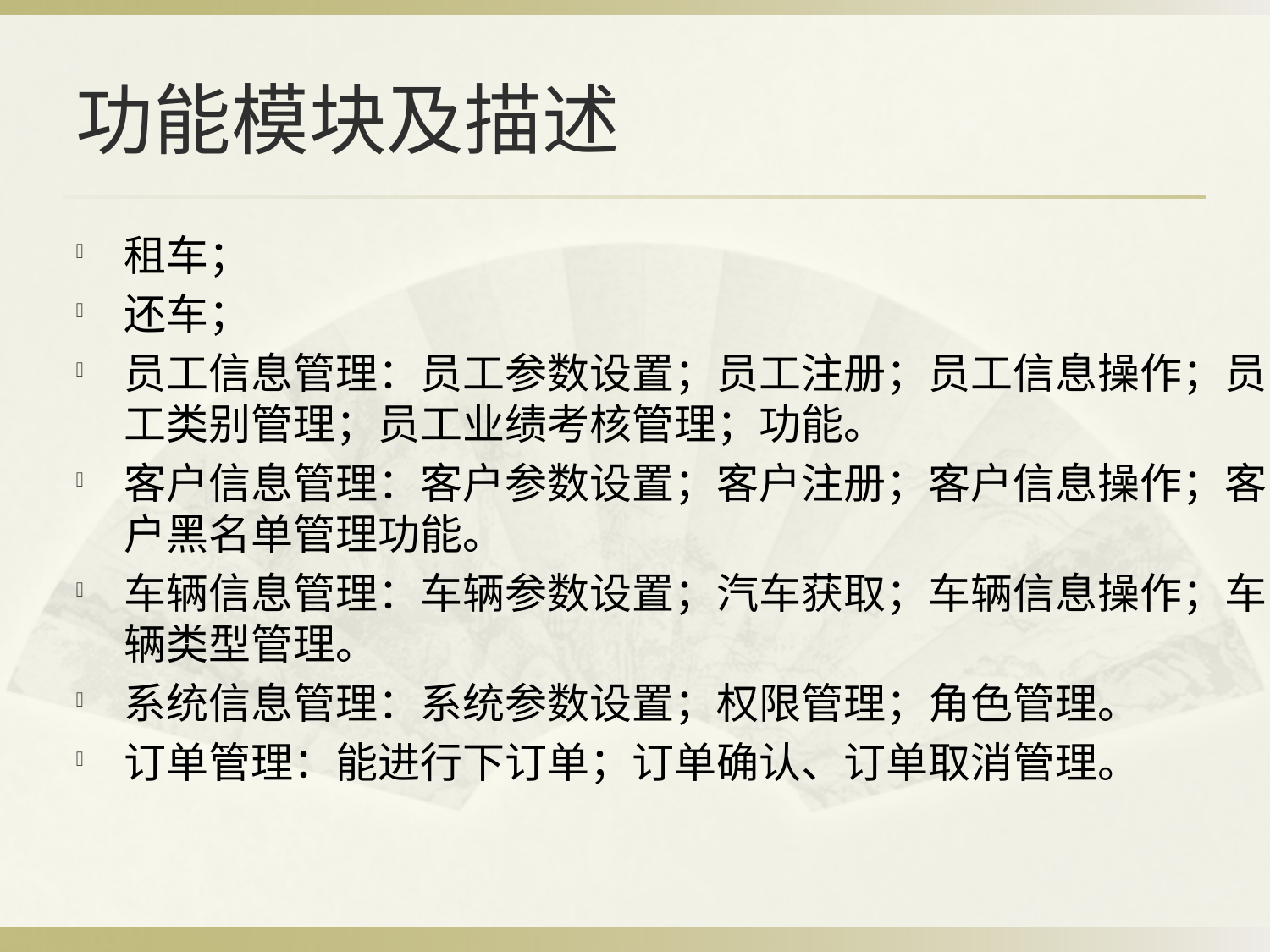

# 功能模块及描述
租车；
还车；
员工信息管理：员工参数设置；员工注册；员工信息操作；员工类别管理；员工业绩考核管理；功能。
客户信息管理：客户参数设置；客户注册；客户信息操作；客户黑名单管理功能。
车辆信息管理：车辆参数设置；汽车获取；车辆信息操作；车辆类型管理。
系统信息管理：系统参数设置；权限管理；角色管理。
订单管理：能进行下订单；订单确认、订单取消管理。